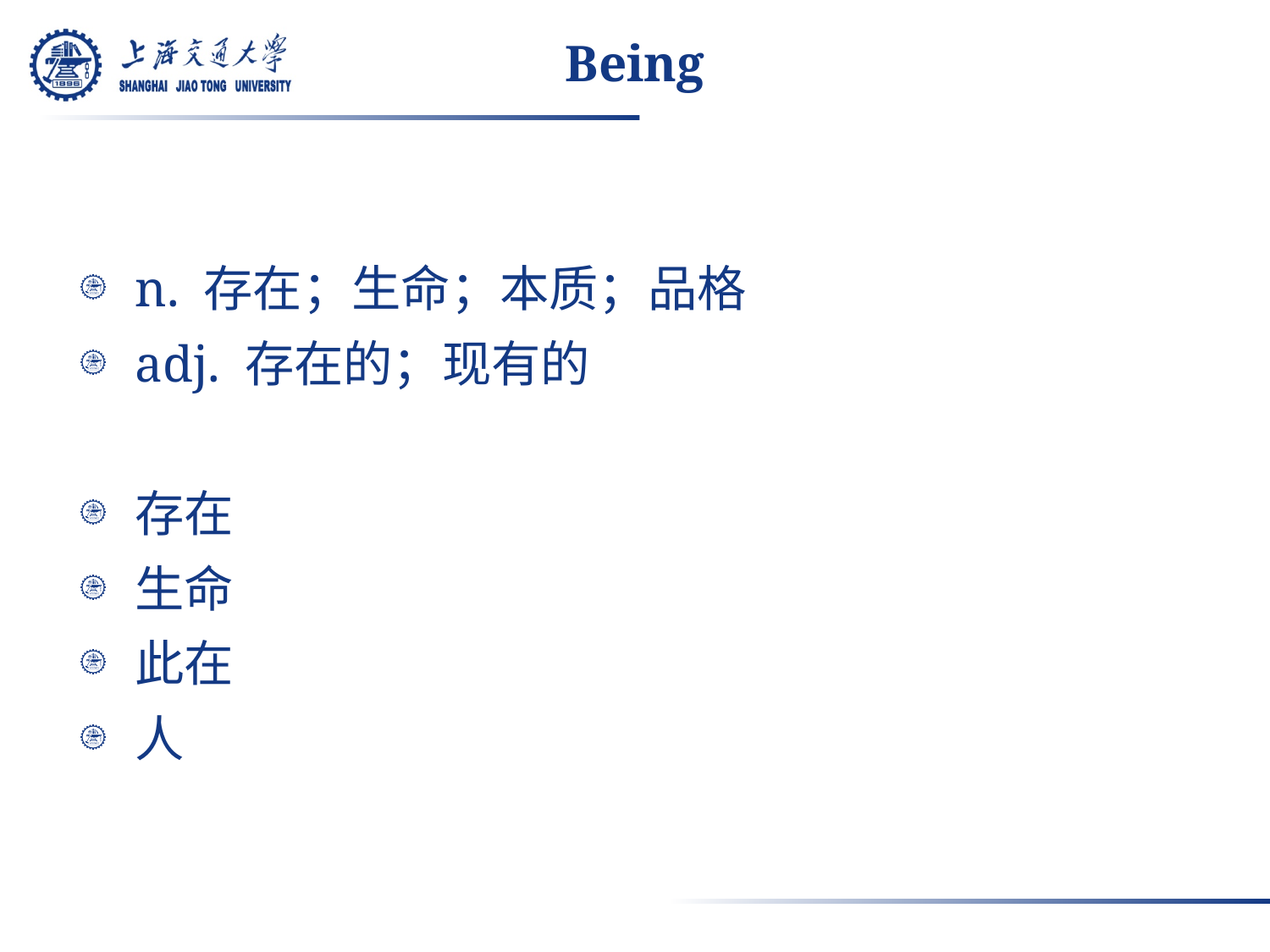

# Being

n. 存在；生命；本质；品格
adj. 存在的；现有的

存在
生命
此在
人